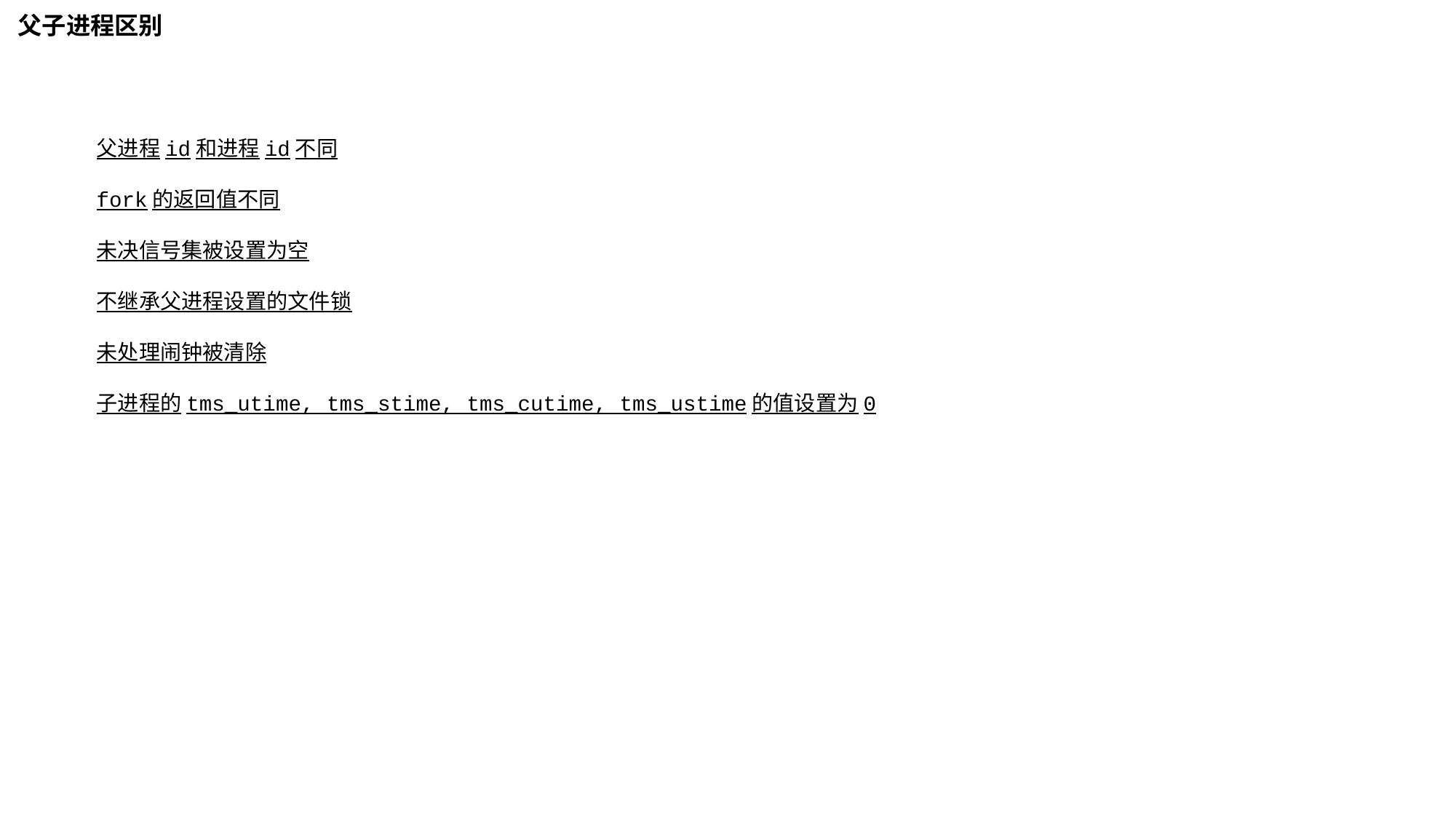

父子进程区别
父进程id和进程id不同

fork的返回值不同

未决信号集被设置为空

不继承父进程设置的文件锁

未处理闹钟被清除

子进程的tms_utime, tms_stime, tms_cutime, tms_ustime的值设置为0